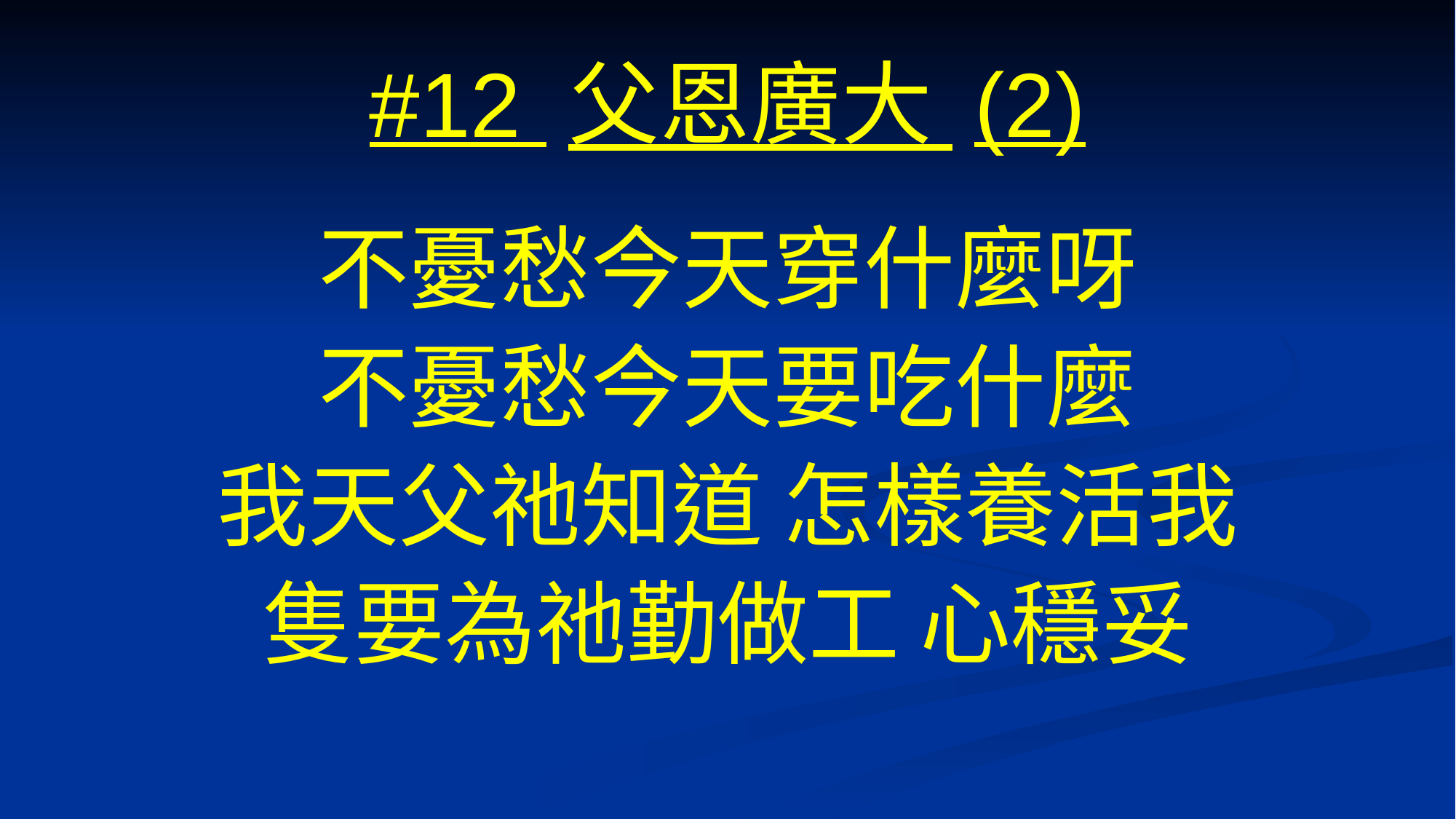

# #12 父恩廣大 (2)
不憂愁今天穿什麼呀
不憂愁今天要吃什麼
我天父祂知道 怎樣養活我
隻要為祂勤做工 心穩妥